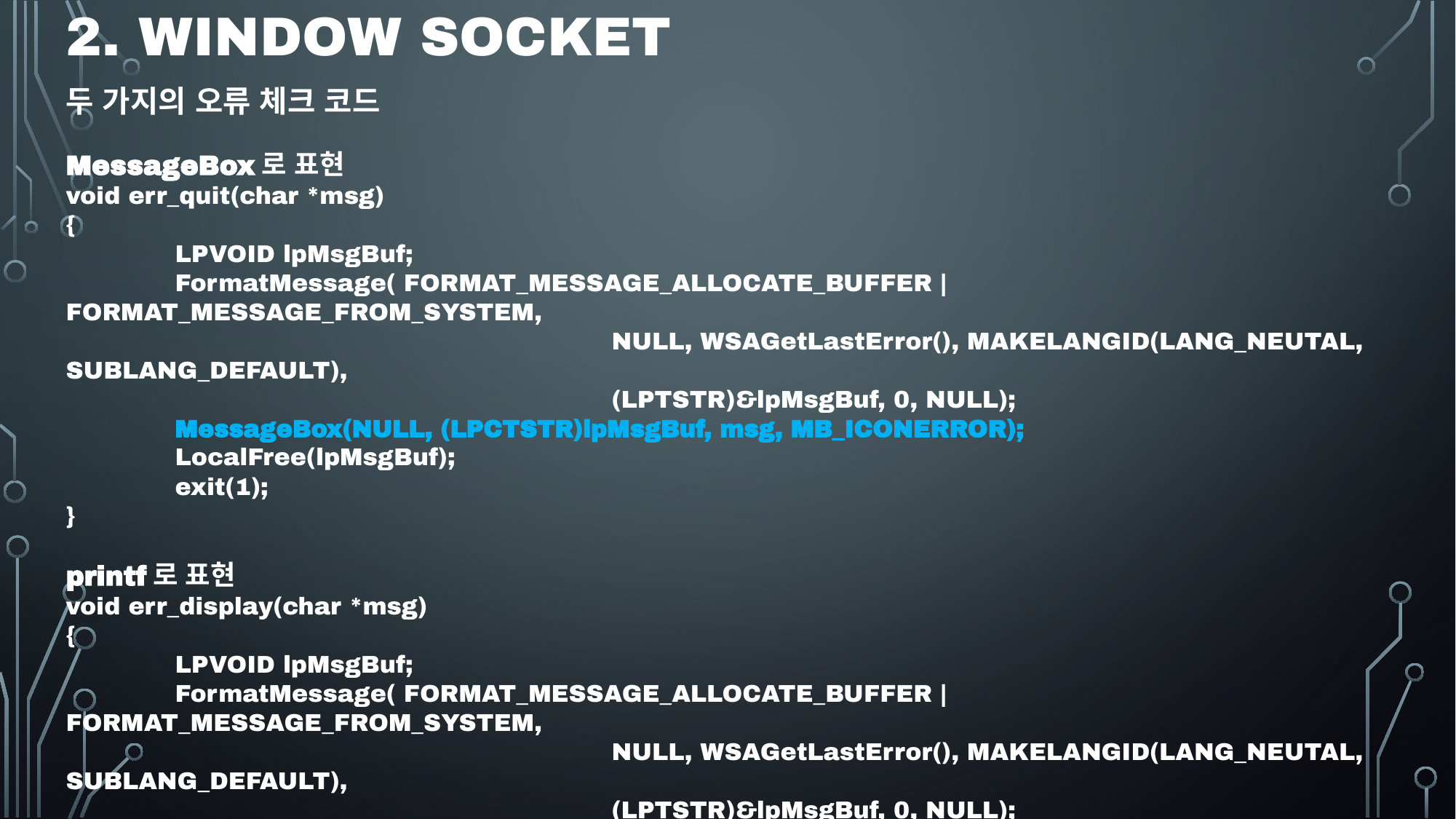

# 2. Window Socket
두 가지의 오류 체크 코드

MessageBox로 표현
void err_quit(char *msg)
{
	LPVOID lpMsgBuf;
	FormatMessage( FORMAT_MESSAGE_ALLOCATE_BUFFER | FORMAT_MESSAGE_FROM_SYSTEM,
					NULL, WSAGetLastError(), MAKELANGID(LANG_NEUTAL, SUBLANG_DEFAULT),
					(LPTSTR)&lpMsgBuf, 0, NULL);
	MessageBox(NULL, (LPCTSTR)lpMsgBuf, msg, MB_ICONERROR);
	LocalFree(lpMsgBuf);
	exit(1);
}

printf로 표현
void err_display(char *msg)
{
	LPVOID lpMsgBuf;
	FormatMessage( FORMAT_MESSAGE_ALLOCATE_BUFFER | FORMAT_MESSAGE_FROM_SYSTEM,
					NULL, WSAGetLastError(), MAKELANGID(LANG_NEUTAL, SUBLANG_DEFAULT),
					(LPTSTR)&lpMsgBuf, 0, NULL);
	printf(“[%s] %s, msg, (char *)lpMsgBuf”);
	LocalFree(lpMsgBuf);
	exit(1);
}